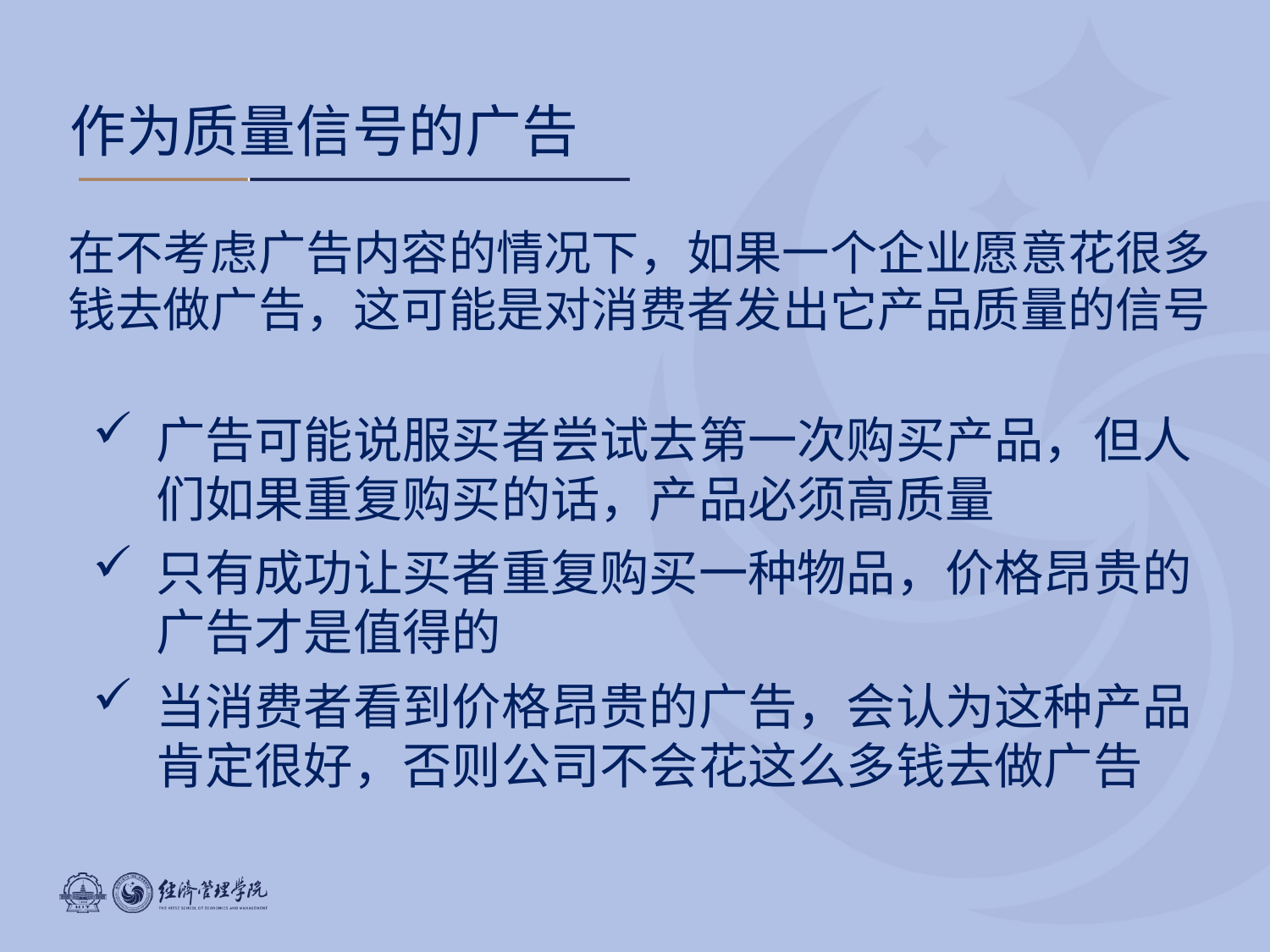

作为质量信号的广告
在不考虑广告内容的情况下，如果一个企业愿意花很多钱去做广告，这可能是对消费者发出它产品质量的信号
广告可能说服买者尝试去第一次购买产品，但人们如果重复购买的话，产品必须高质量
只有成功让买者重复购买一种物品，价格昂贵的广告才是值得的
当消费者看到价格昂贵的广告，会认为这种产品肯定很好，否则公司不会花这么多钱去做广告